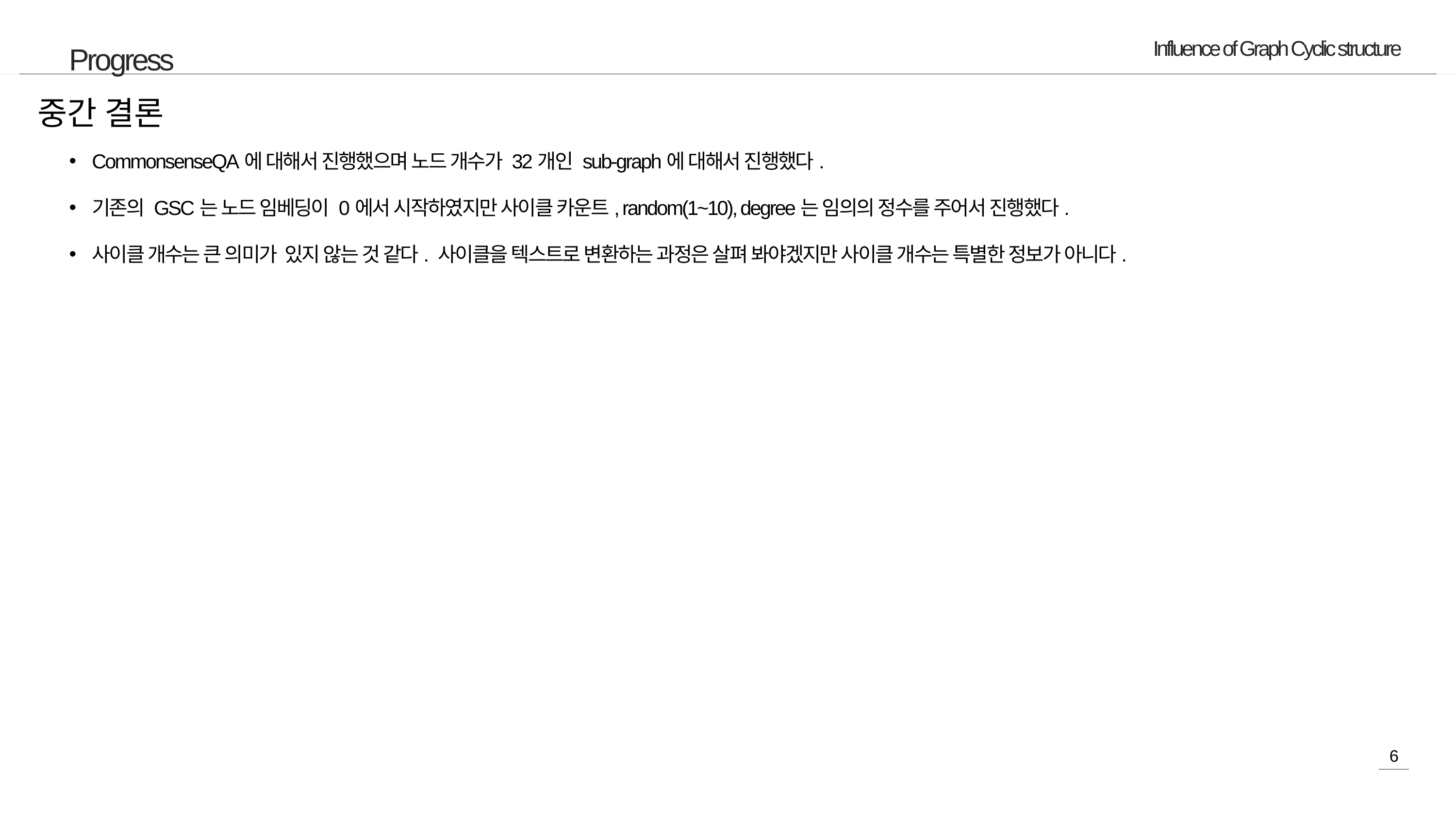

Progress
중간 결론
CommonsenseQA에 대해서 진행했으며 노드 개수가 32개인 sub-graph에 대해서 진행했다.
기존의 GSC는 노드 임베딩이 0에서 시작하였지만 사이클 카운트, random(1~10), degree는 임의의 정수를 주어서 진행했다.
사이클 개수는 큰 의미가  있지 않는 것 같다. 사이클을 텍스트로 변환하는 과정은 살펴 봐야겠지만 사이클 개수는 특별한 정보가 아니다.